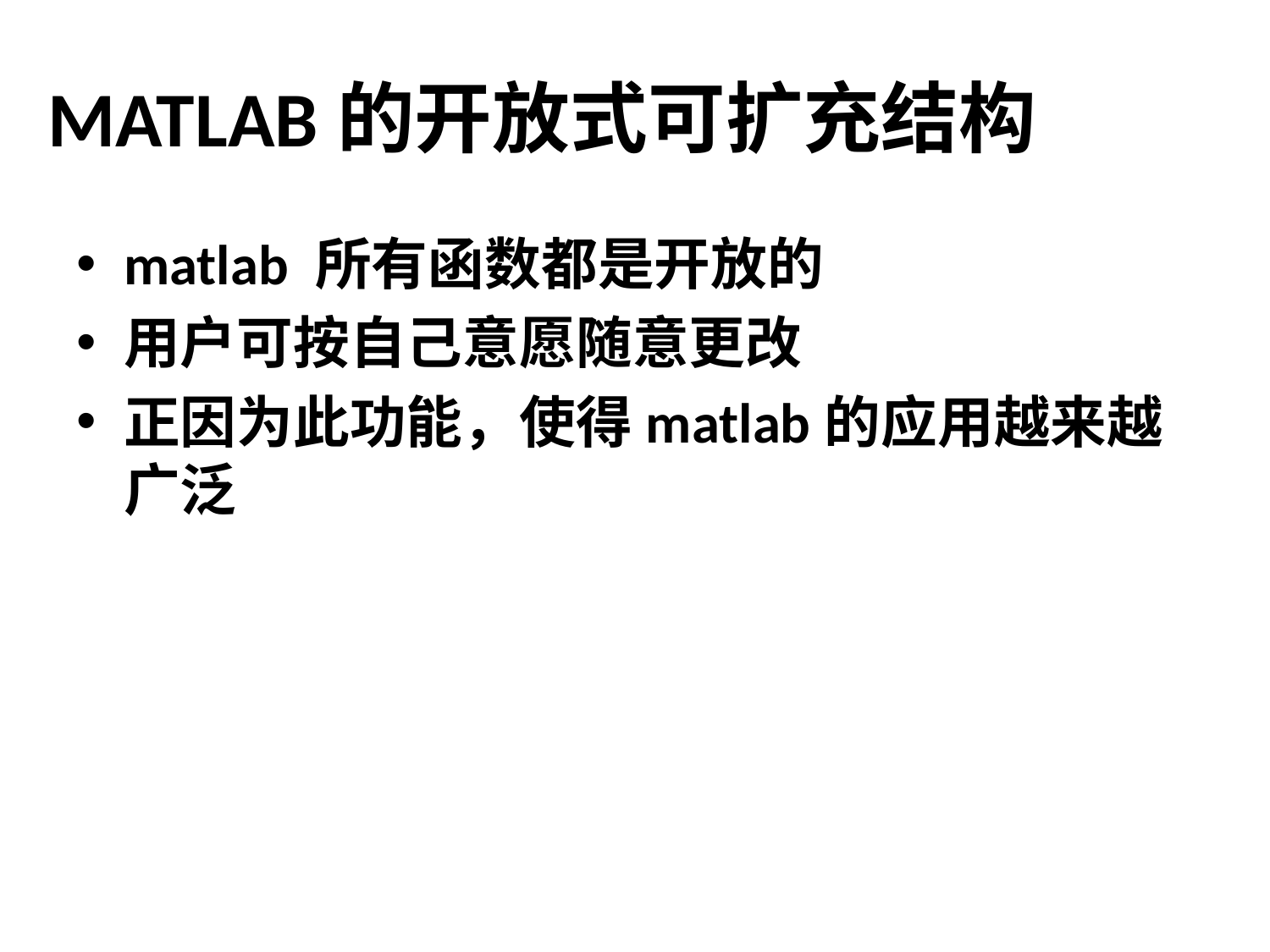

# MATLAB的开放式可扩充结构
matlab 所有函数都是开放的
用户可按自己意愿随意更改
正因为此功能，使得matlab的应用越来越广泛